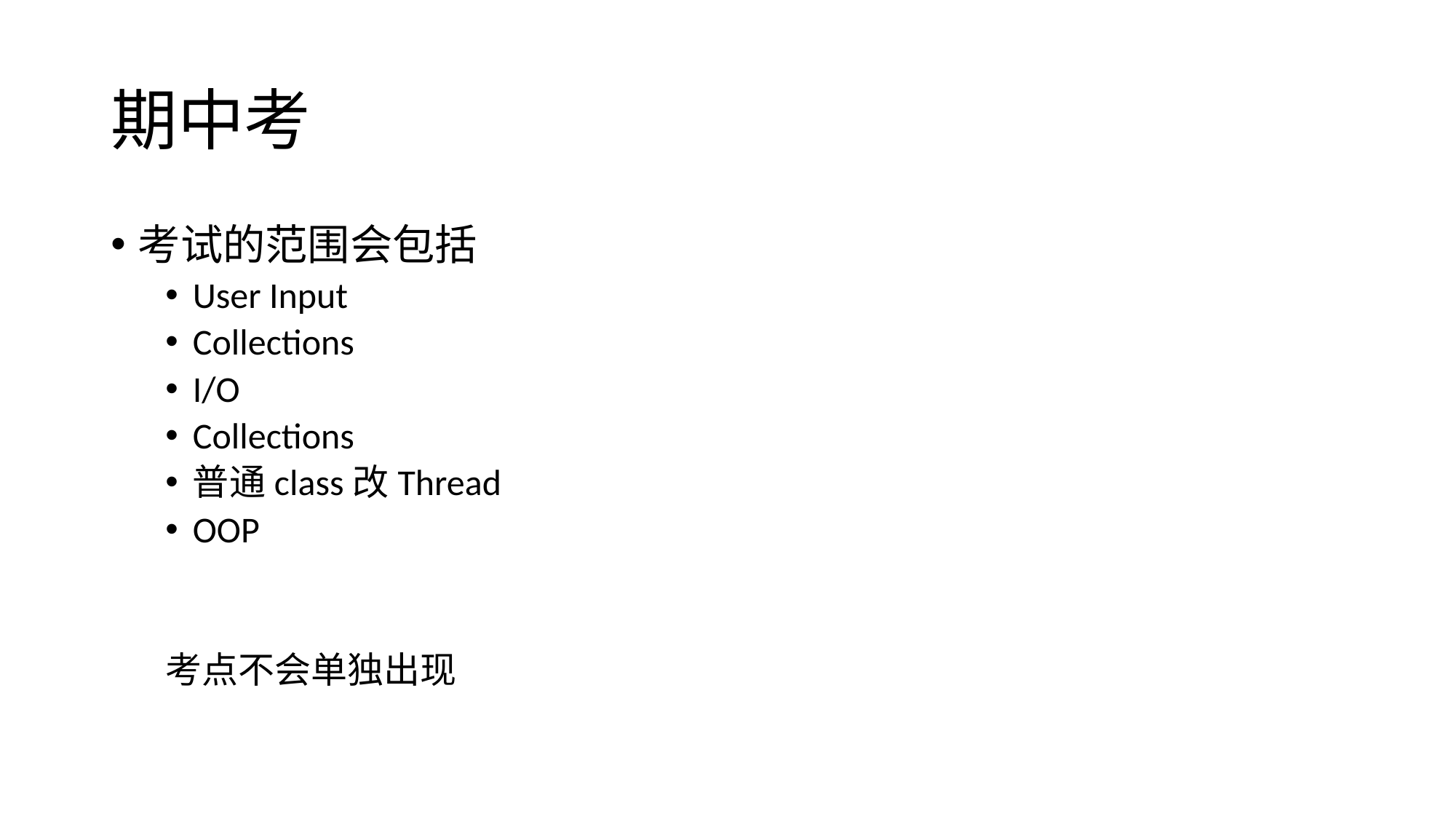

# 期中考
考试的范围会包括
User Input
Collections
I/O
Collections
普通class改Thread
OOP

考点不会单独出现